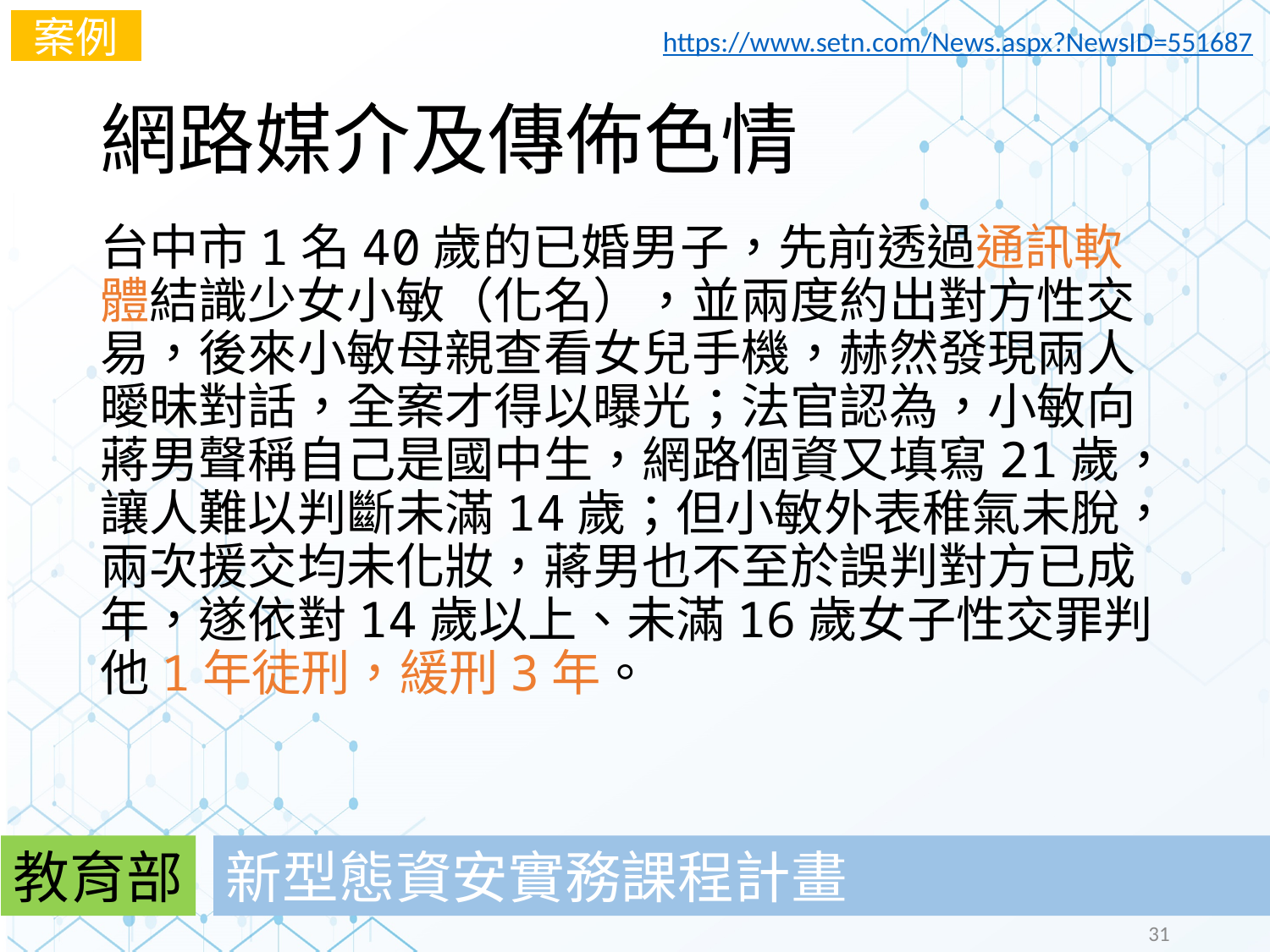

案例
https://www.setn.com/News.aspx?NewsID=551687
# 網路媒介及傳佈色情
台中市1名40歲的已婚男子，先前透過通訊軟體結識少女小敏（化名），並兩度約出對方性交易，後來小敏母親查看女兒手機，赫然發現兩人曖昧對話，全案才得以曝光；法官認為，小敏向蔣男聲稱自己是國中生，網路個資又填寫21歲，讓人難以判斷未滿14歲；但小敏外表稚氣未脫，兩次援交均未化妝，蔣男也不至於誤判對方已成年，遂依對14歲以上、未滿16歲女子性交罪判他1年徒刑，緩刑3年。
教育部
新型態資安實務課程計畫
31